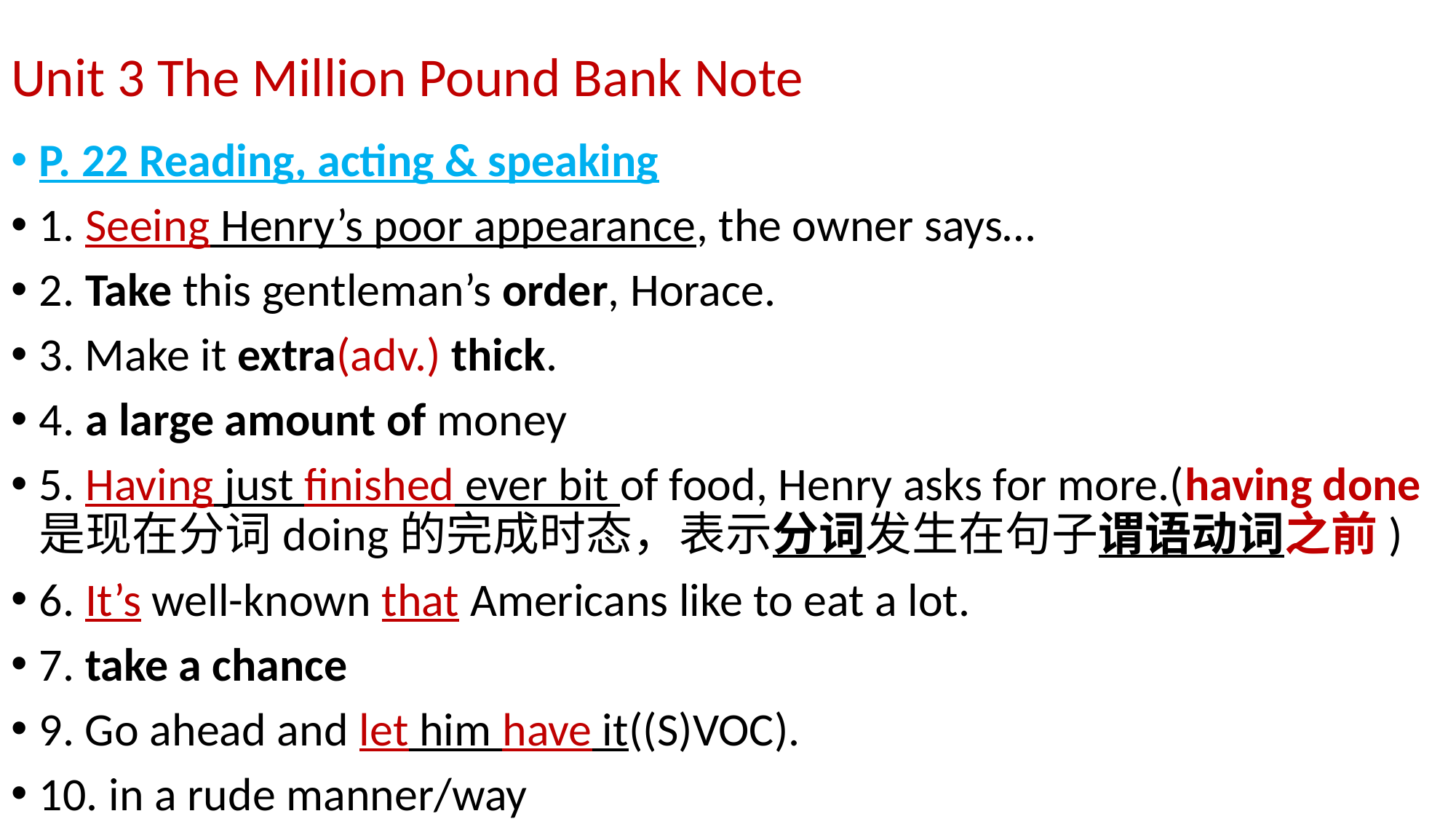

# Unit 3 The Million Pound Bank Note
P. 22 Reading, acting & speaking
1. Seeing Henry’s poor appearance, the owner says…
2. Take this gentleman’s order, Horace.
3. Make it extra(adv.) thick.
4. a large amount of money
5. Having just finished ever bit of food, Henry asks for more.(having done是现在分词doing的完成时态，表示分词发生在句子谓语动词之前)
6. It’s well-known that Americans like to eat a lot.
7. take a chance
9. Go ahead and let him have it((S)VOC).
10. in a rude manner/way